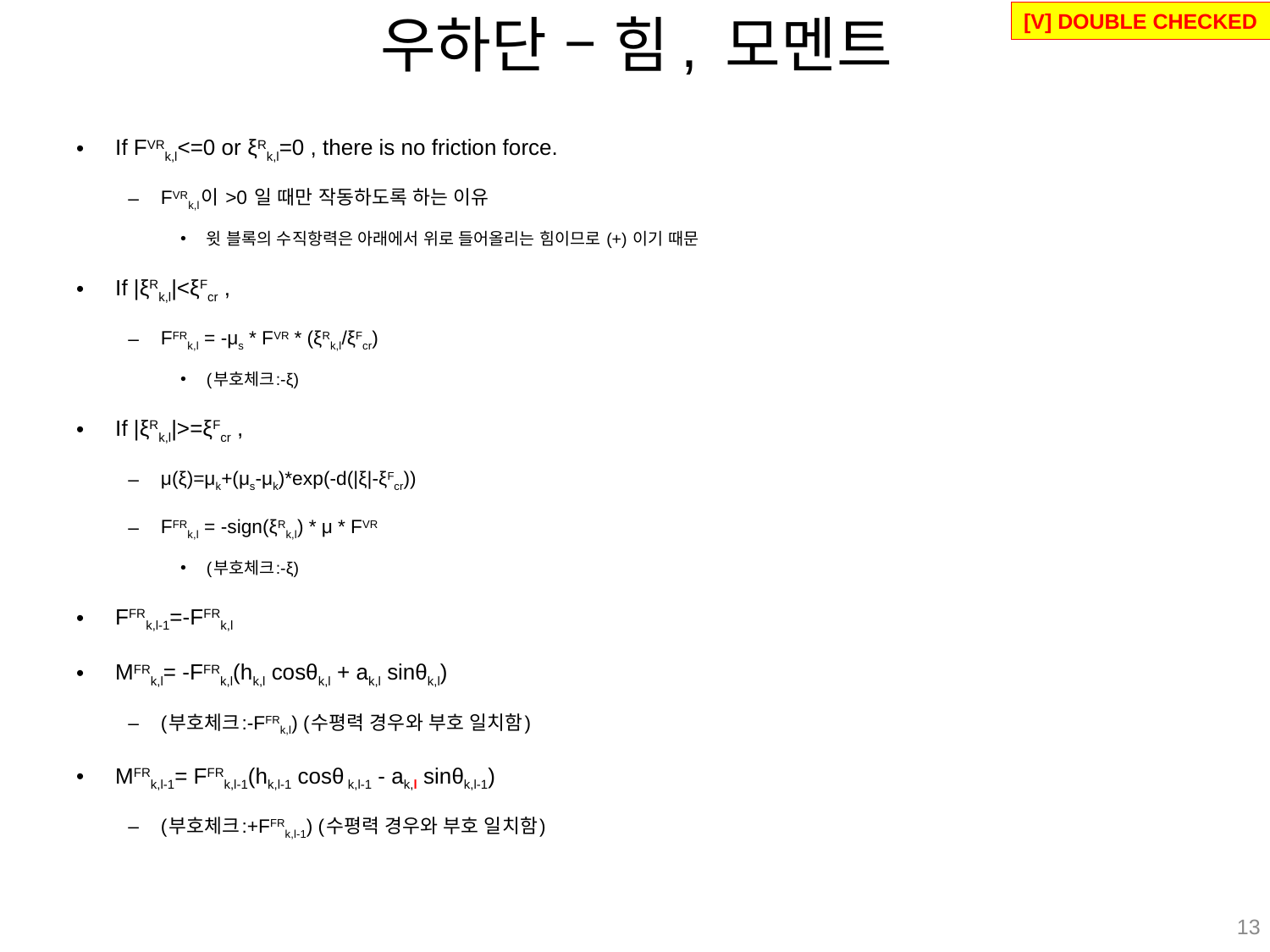

# 우하단 – 힘, 모멘트
[V] DOUBLE CHECKED
If FVRk,l<=0 or ξRk,l=0 , there is no friction force.
FVRk,l이 >0 일 때만 작동하도록 하는 이유
윗 블록의 수직항력은 아래에서 위로 들어올리는 힘이므로 (+) 이기 때문
If |ξRk,l|<ξFcr ,
FFRk,l = -μs * FVR * (ξRk,l/ξFcr)
(부호체크:-ξ)
If |ξRk,l|>=ξFcr ,
μ(ξ)=μk+(μs-μk)*exp(-d(|ξ|-ξFcr))
FFRk,l = -sign(ξRk,l) * μ * FVR
(부호체크:-ξ)
FFRk,l-1=-FFRk,l
MFRk,l= -FFRk,l(hk,l cosθk,l + ak,l sinθk,l)
(부호체크:-FFRk,l) (수평력 경우와 부호 일치함)
MFRk,l-1= FFRk,l-1(hk,l-1 cosθ k,l-1 - ak,l sinθk,l-1)
(부호체크:+FFRk,l-1) (수평력 경우와 부호 일치함)
13